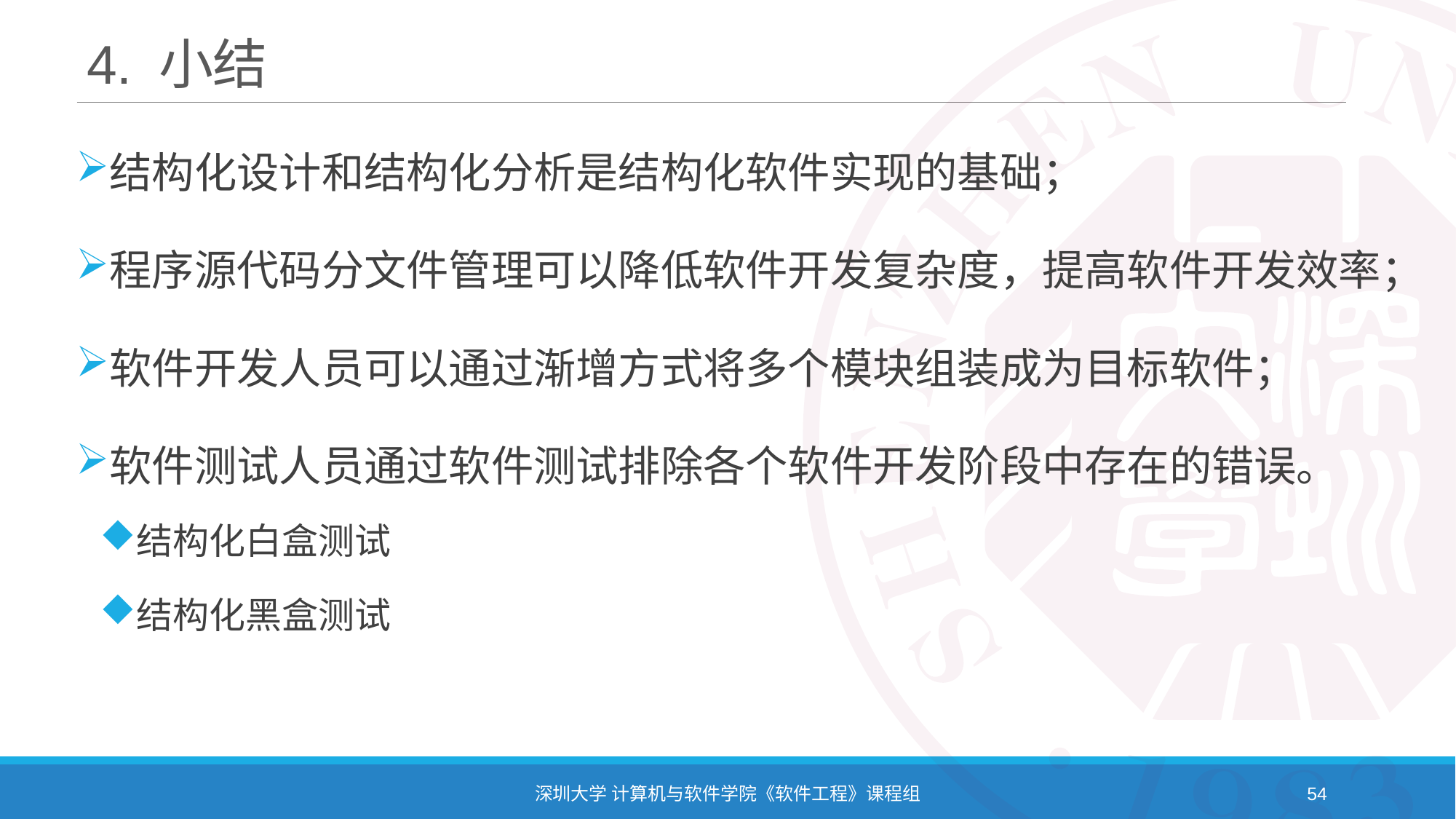

# 4. 小结
结构化设计和结构化分析是结构化软件实现的基础；
程序源代码分文件管理可以降低软件开发复杂度，提高软件开发效率；
软件开发人员可以通过渐增方式将多个模块组装成为目标软件；
软件测试人员通过软件测试排除各个软件开发阶段中存在的错误。
结构化白盒测试
结构化黑盒测试
深圳大学 计算机与软件学院《软件工程》课程组
54